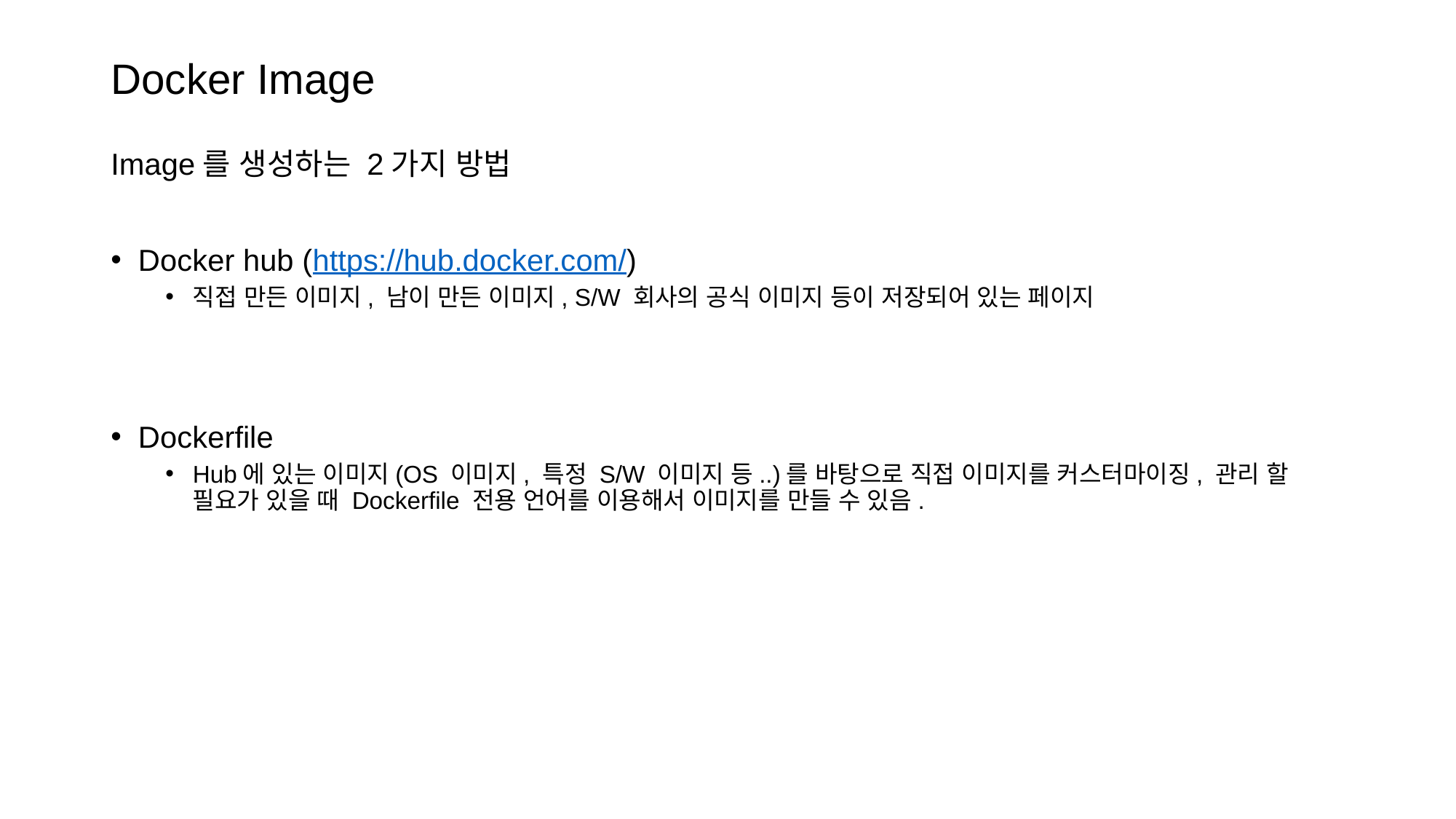

# Docker Image
Image를 생성하는 2가지 방법

Docker hub (https://hub.docker.com/)
직접 만든 이미지, 남이 만든 이미지, S/W 회사의 공식 이미지 등이 저장되어 있는 페이지

Dockerfile
Hub에 있는 이미지(OS 이미지, 특정 S/W 이미지 등..)를 바탕으로 직접 이미지를 커스터마이징, 관리 할 필요가 있을 때 Dockerfile 전용 언어를 이용해서 이미지를 만들 수 있음.